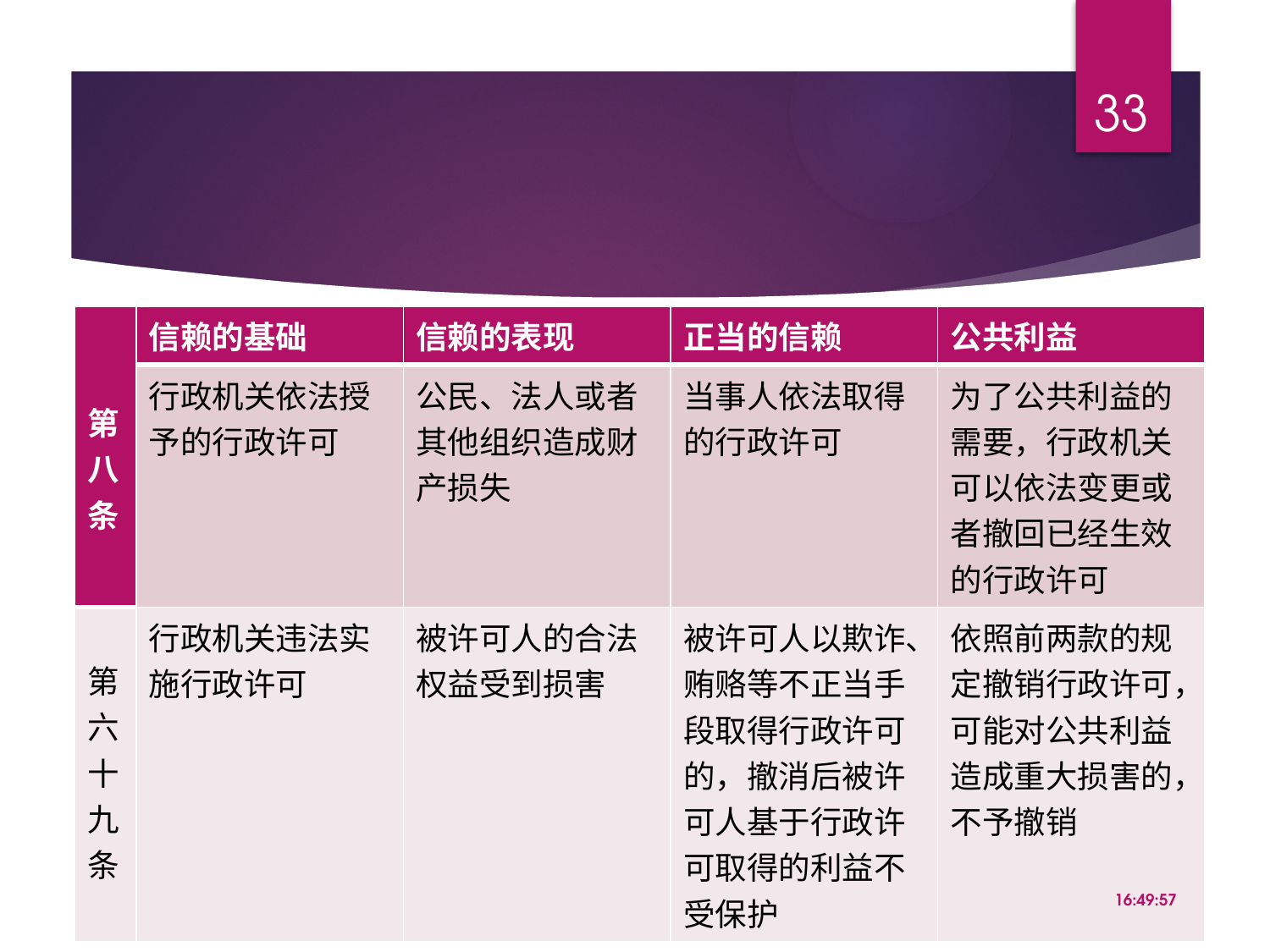

33
| 第八条 | 信赖的基础 | 信赖的表现 | 正当的信赖 | 公共利益 |
| --- | --- | --- | --- | --- |
|  | 行政机关依法授予的行政许可 | 公民、法人或者其他组织造成财产损失 | 当事人依法取得的行政许可 | 为了公共利益的需要，行政机关可以依法变更或者撤回已经生效的行政许可 |
| 第六十九条 | 行政机关违法实施行政许可 | 被许可人的合法权益受到损害 | 被许可人以欺诈、贿赂等不正当手段取得行政许可的，撤消后被许可人基于行政许可取得的利益不受保护 | 依照前两款的规定撤销行政许可，可能对公共利益造成重大损害的，不予撤销 |
16:49:57